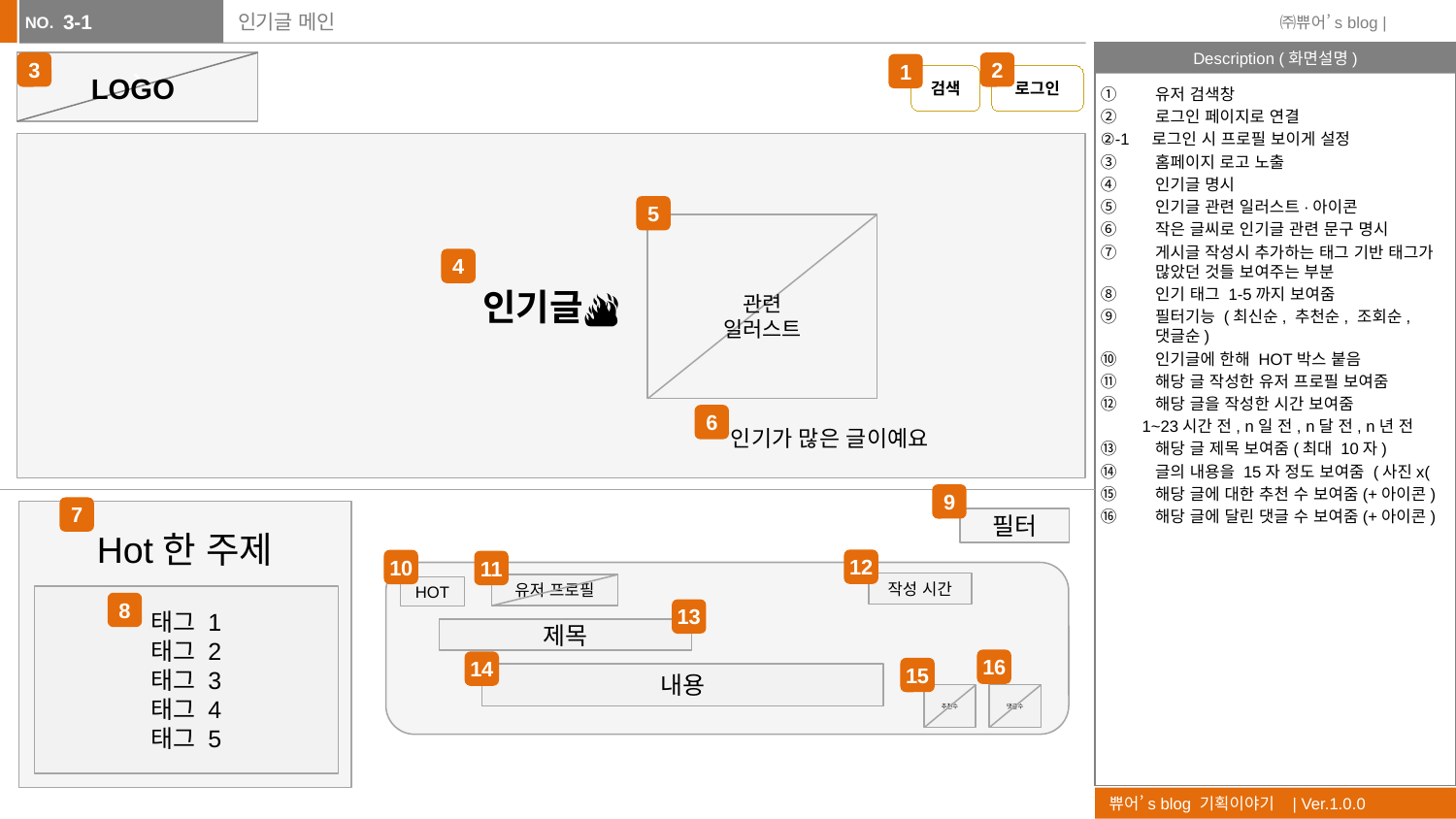

3-1
# 인기글 메인
`
3
2
1
LOGO
검색
로그인
유저 검색창
로그인 페이지로 연결
②-1    로그인 시 프로필 보이게 설정
홈페이지 로고 노출
인기글 명시
인기글 관련 일러스트·아이콘
작은 글씨로 인기글 관련 문구 명시
게시글 작성시 추가하는 태그 기반 태그가 많았던 것들 보여주는 부분
인기 태그 1-5까지 보여줌
필터기능 (최신순, 추천순, 조회순, 댓글순)
인기글에 한해 HOT박스 붙음
해당 글 작성한 유저 프로필 보여줌
해당 글을 작성한 시간 보여줌
         1~23시간 전, n일 전, n달 전, n년 전
해당 글 제목 보여줌(최대 10자)
글의 내용을 15자 정도 보여줌 (사진x(
해당 글에 대한 추천 수 보여줌(+아이콘)
해당 글에 달린 댓글 수 보여줌(+아이콘)

인기글🔥
5

관련
일러스트
4
6
인기가 많은 글이예요
9
7

필터
Hot한 주제
12
10
11

작성 시간
유저 프로필
HOT
13
제목
16
14
15
내용
추천수
댓글수
태그 1
태그 2
태그 3
태그 4
태그 5
8